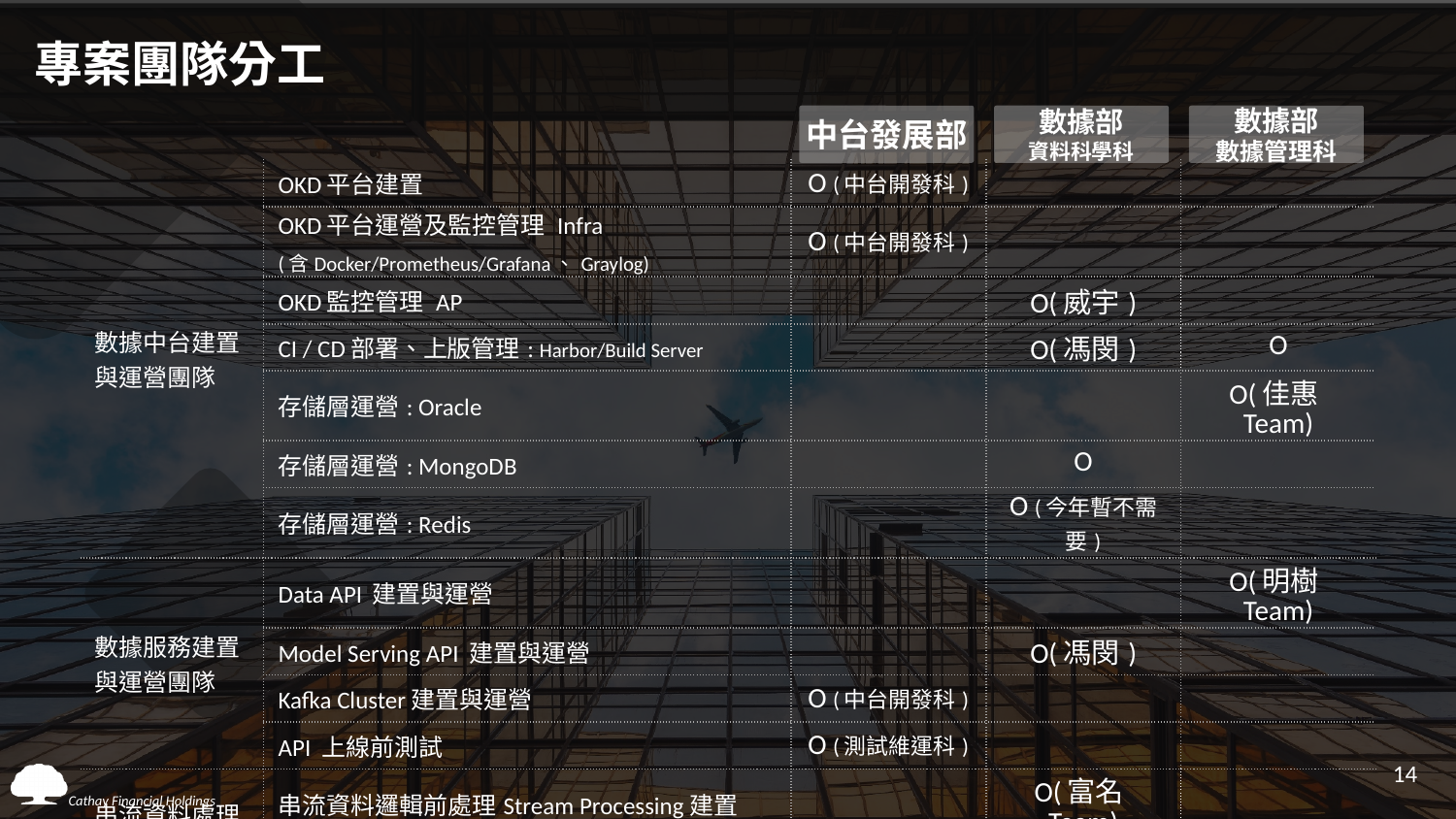

專案團隊分工
中台發展部
數據部
資料科學科
數據部
數據管理科
| 數據中台建置與運營團隊 | OKD平台建置 | O (中台開發科) |  |  |
| --- | --- | --- | --- | --- |
|  | OKD平台運營及監控管理 Infra (含Docker/Prometheus/Grafana、Graylog) | O (中台開發科) |  |  |
|  | OKD監控管理 AP |  | O(威宇) |  |
|  | CI / CD部署、上版管理: Harbor/Build Server |  | O(馮閔) | O |
|  | 存儲層運營: Oracle |  |  | O(佳惠Team) |
|  | 存儲層運營: MongoDB |  | O |  |
|  | 存儲層運營: Redis |  | O (今年暫不需要) |  |
| 數據服務建置與運營團隊 | Data API 建置與運營 |  |  | O(明樹Team) |
|  | Model Serving API 建置與運營 |  | O(馮閔) |  |
|  | Kafka Cluster建置與運營 | O (中台開發科) |  |  |
|  | API 上線前測試 | O (測試維運科) |  |  |
| 串流資料處理團隊 | 串流資料邏輯前處理Stream Processing建置 |  | O(富名Team) |  |
|  | 中台kafka資料接收 | O (應用規劃科) |  |  |
14